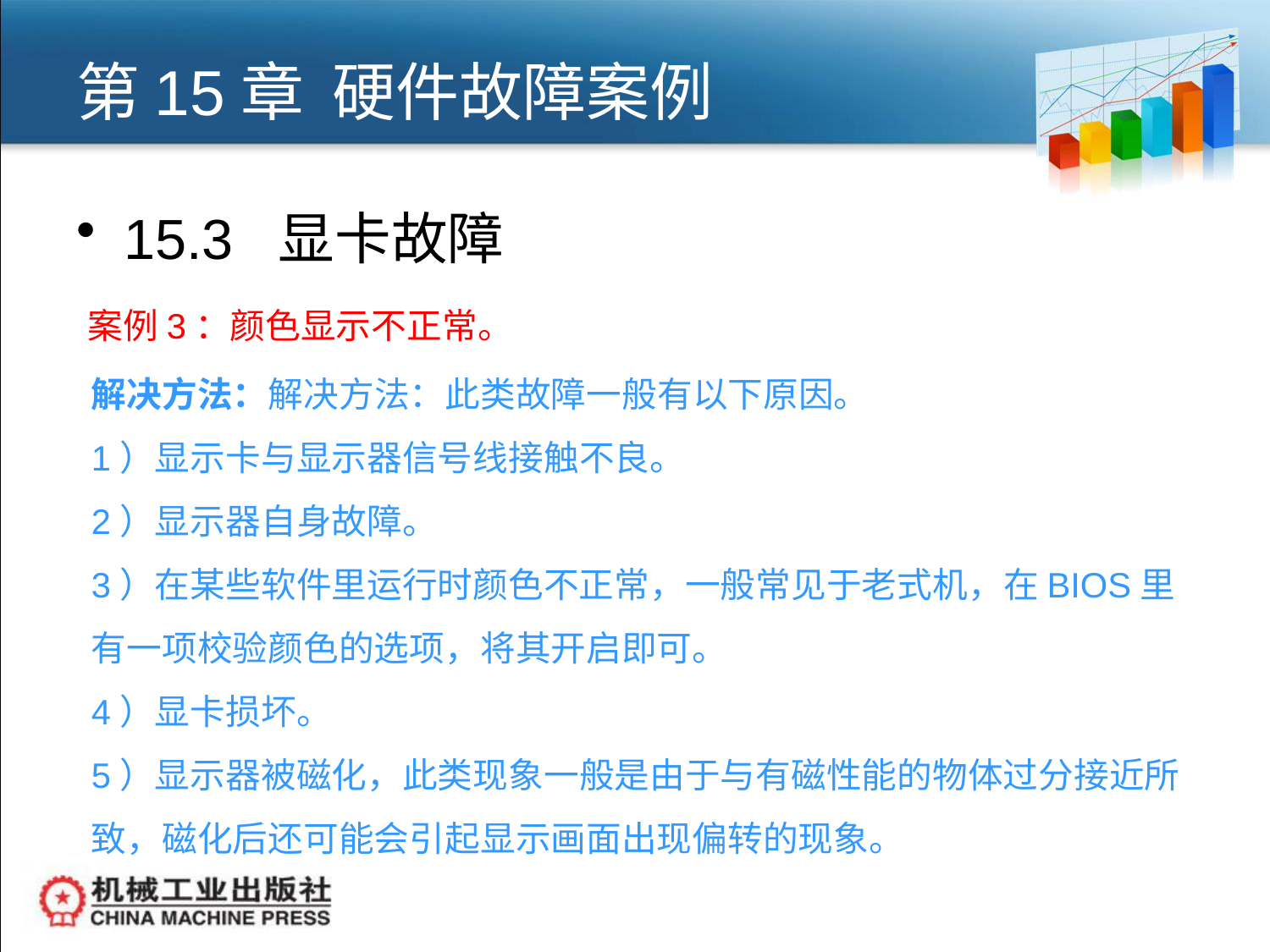

# 第15章  硬件故障案例
15.3  显卡故障
案例3：颜色显示不正常。
解决方法：解决方法：此类故障一般有以下原因。
1）显示卡与显示器信号线接触不良。
2）显示器自身故障。
3）在某些软件里运行时颜色不正常，一般常见于老式机，在BIOS里有一项校验颜色的选项，将其开启即可。
4）显卡损坏。
5）显示器被磁化，此类现象一般是由于与有磁性能的物体过分接近所致，磁化后还可能会引起显示画面出现偏转的现象。